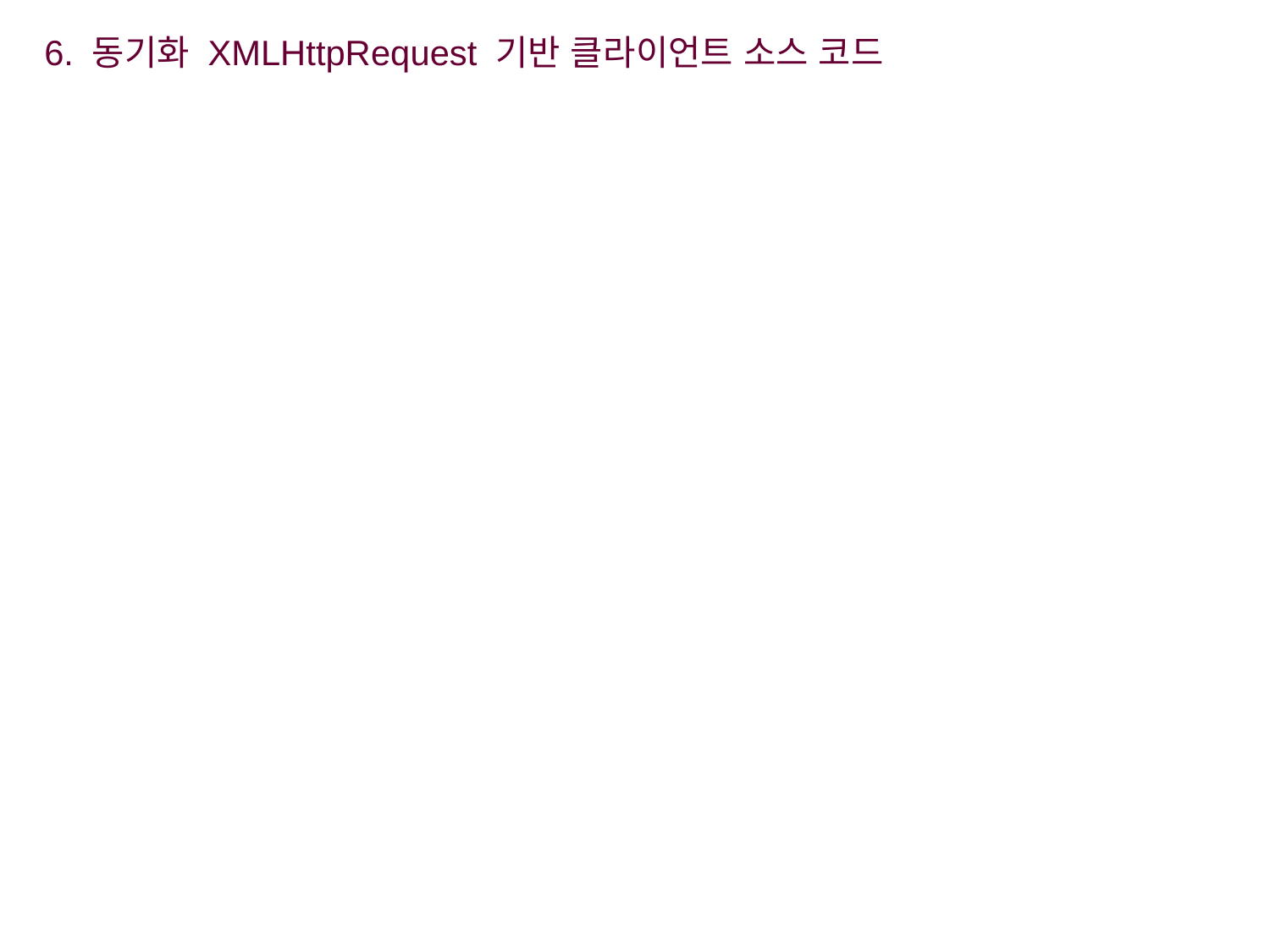

# 6. 동기화 XMLHttpRequest 기반 클라이언트 소스 코드